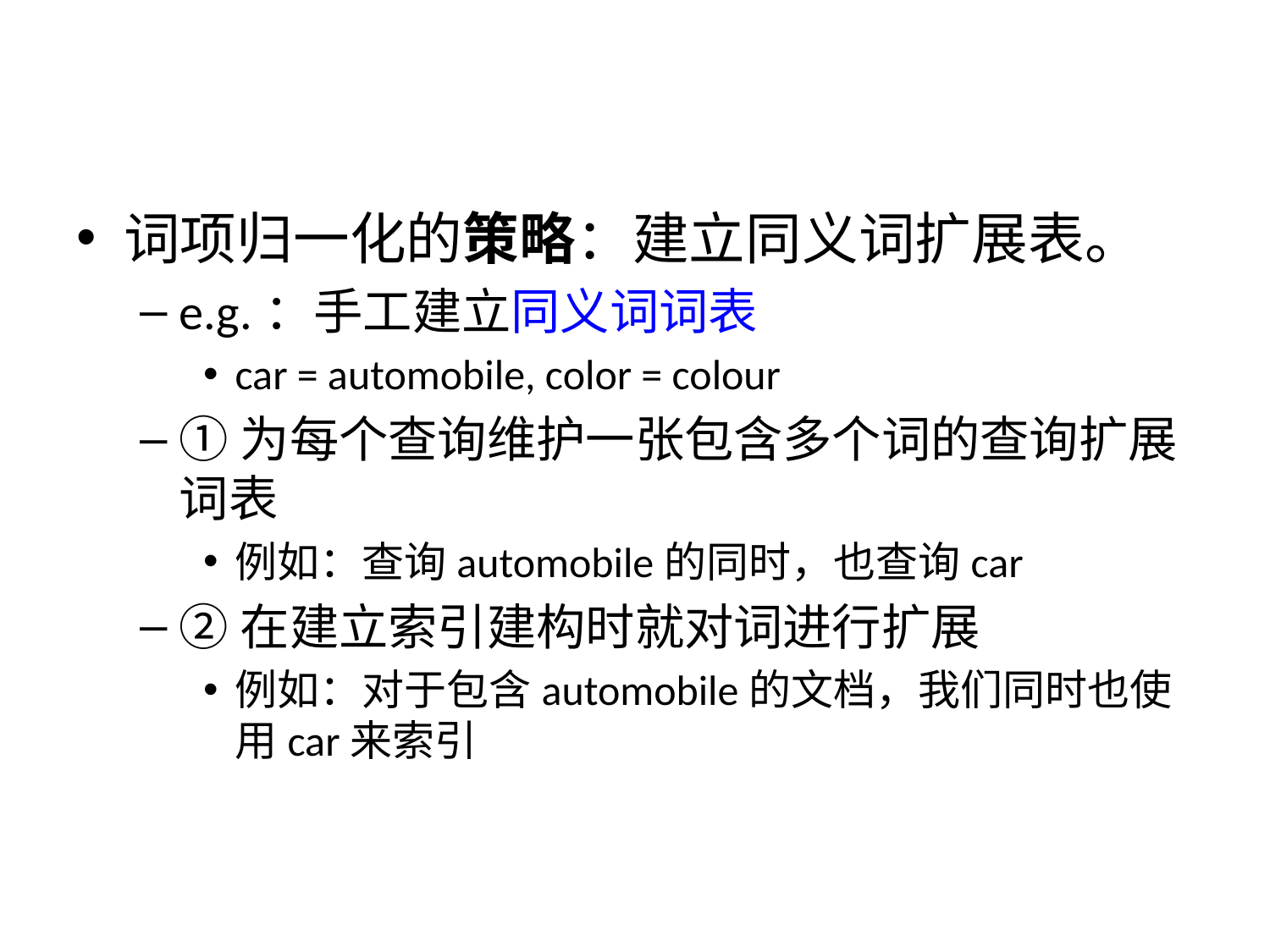

#
词项归一化的策略：建立同义词扩展表。
e.g.：手工建立同义词词表
car = automobile, color = colour
①为每个查询维护一张包含多个词的查询扩展词表
例如：查询automobile的同时，也查询car
②在建立索引建构时就对词进行扩展
例如：对于包含automobile的文档，我们同时也使用car来索引